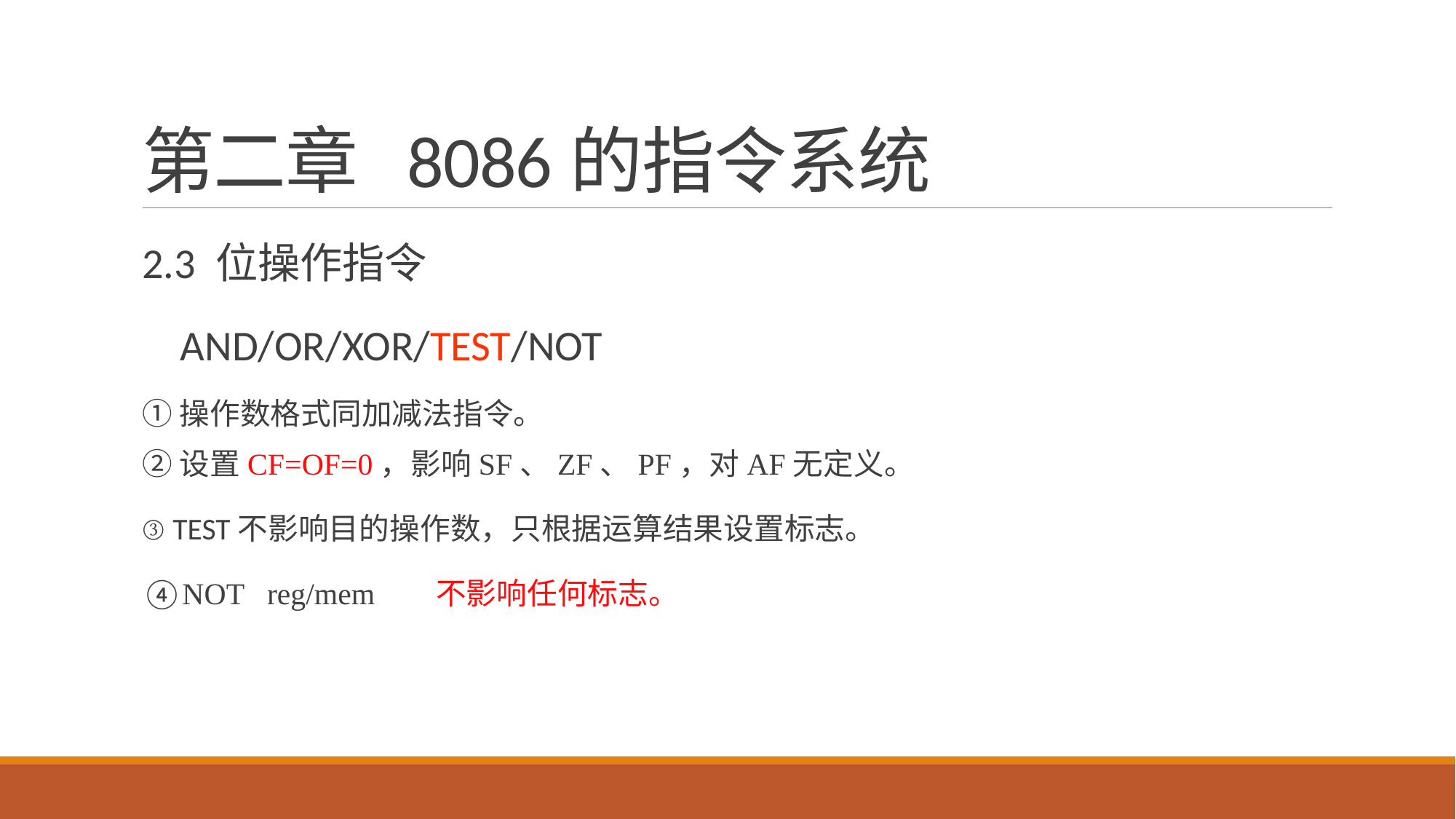

# 第二章  8086的指令系统
2.3 位操作指令
    AND/OR/XOR/TEST/NOT
①操作数格式同加减法指令。
②设置CF=OF=0，影响SF、ZF、PF，对AF无定义。
③ TEST不影响目的操作数，只根据运算结果设置标志。
④NOT   reg/mem       不影响任何标志。